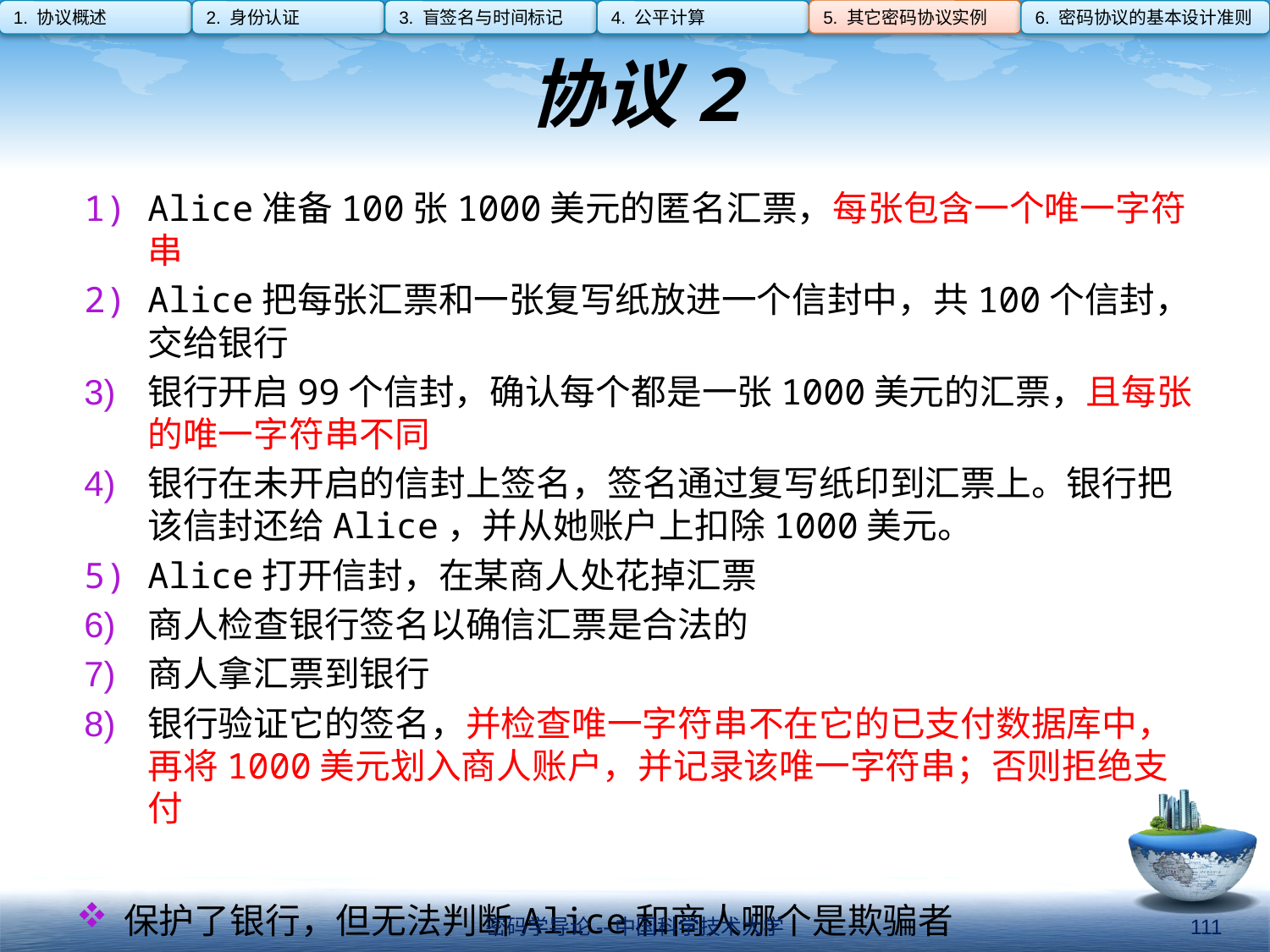

5. 其它密码协议实例
1. 协议概述
2. 身份认证
3. 盲签名与时间标记
4. 公平计算
6. 密码协议的基本设计准则
# 协议2
Alice准备100张1000美元的匿名汇票，每张包含一个唯一字符串
Alice把每张汇票和一张复写纸放进一个信封中，共100个信封，交给银行
银行开启99个信封，确认每个都是一张1000美元的汇票，且每张的唯一字符串不同
银行在未开启的信封上签名，签名通过复写纸印到汇票上。银行把该信封还给Alice，并从她账户上扣除1000美元。
Alice打开信封，在某商人处花掉汇票
商人检查银行签名以确信汇票是合法的
商人拿汇票到银行
银行验证它的签名，并检查唯一字符串不在它的已支付数据库中，再将1000美元划入商人账户，并记录该唯一字符串；否则拒绝支付

保护了银行，但无法判断Alice和商人哪个是欺骗者
密码学导论--中国科学技术大学
111